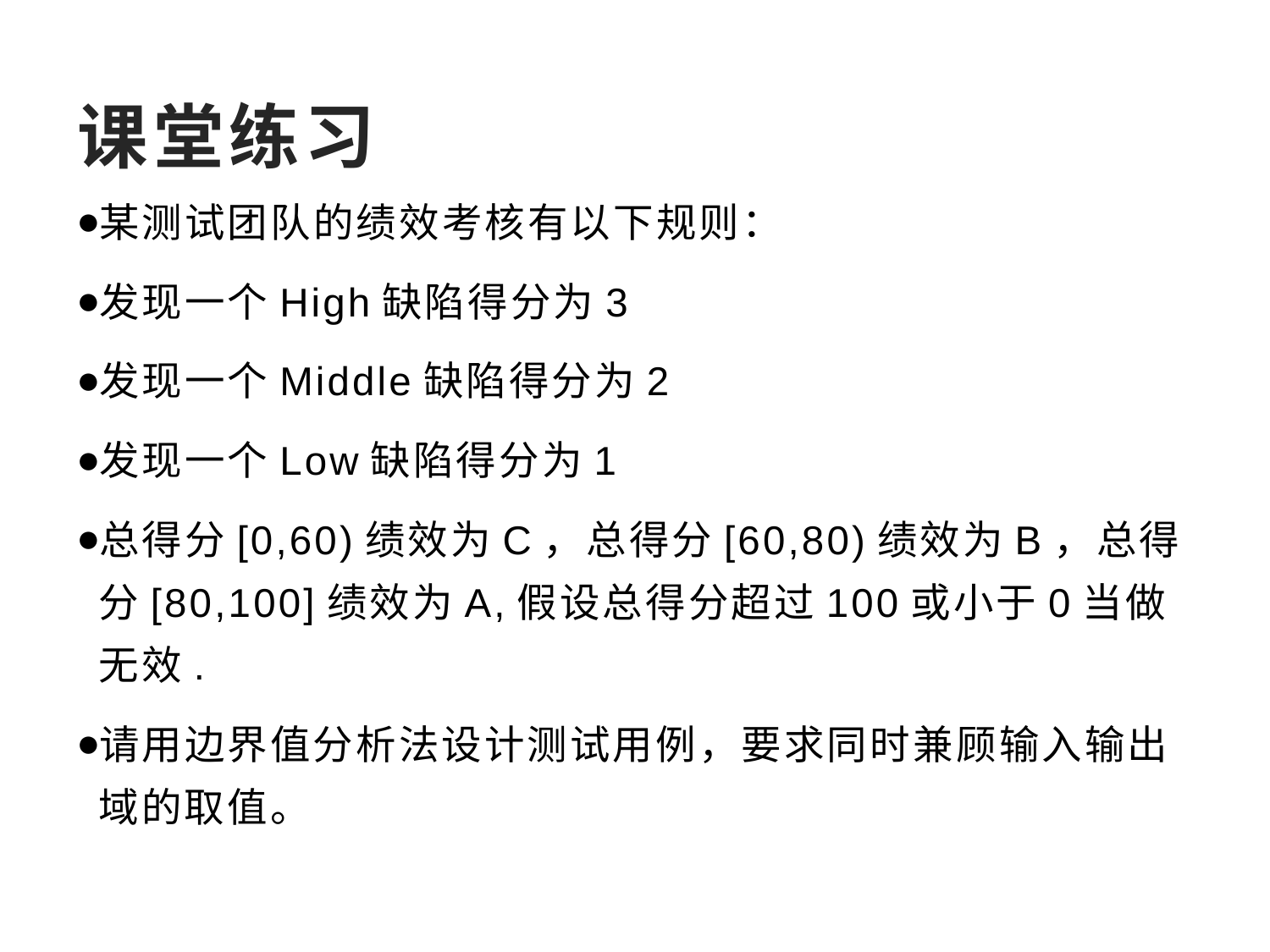

# 课堂练习
某测试团队的绩效考核有以下规则：
发现一个High缺陷得分为3
发现一个Middle缺陷得分为2
发现一个Low缺陷得分为1
总得分[0,60)绩效为C，总得分[60,80)绩效为B，总得分[80,100]绩效为A,假设总得分超过100或小于0当做无效.
请用边界值分析法设计测试用例，要求同时兼顾输入输出域的取值。